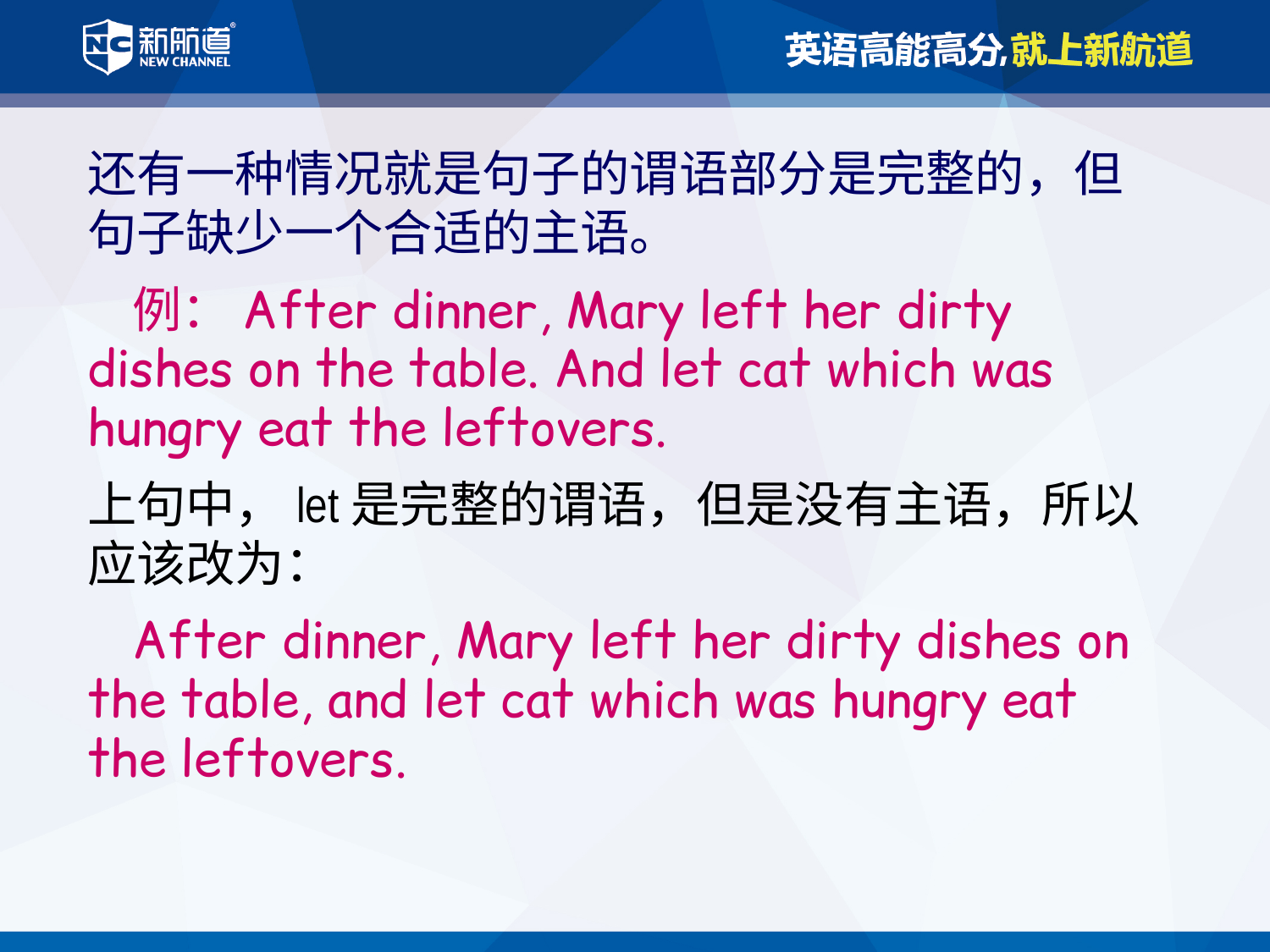

还有一种情况就是句子的谓语部分是完整的，但句子缺少一个合适的主语。
   例：After dinner, Mary left her dirty dishes on the table. And let cat which was hungry eat the leftovers.
上句中，let是完整的谓语，但是没有主语，所以应该改为：
    After dinner, Mary left her dirty dishes on the table, and let cat which was hungry eat the leftovers.